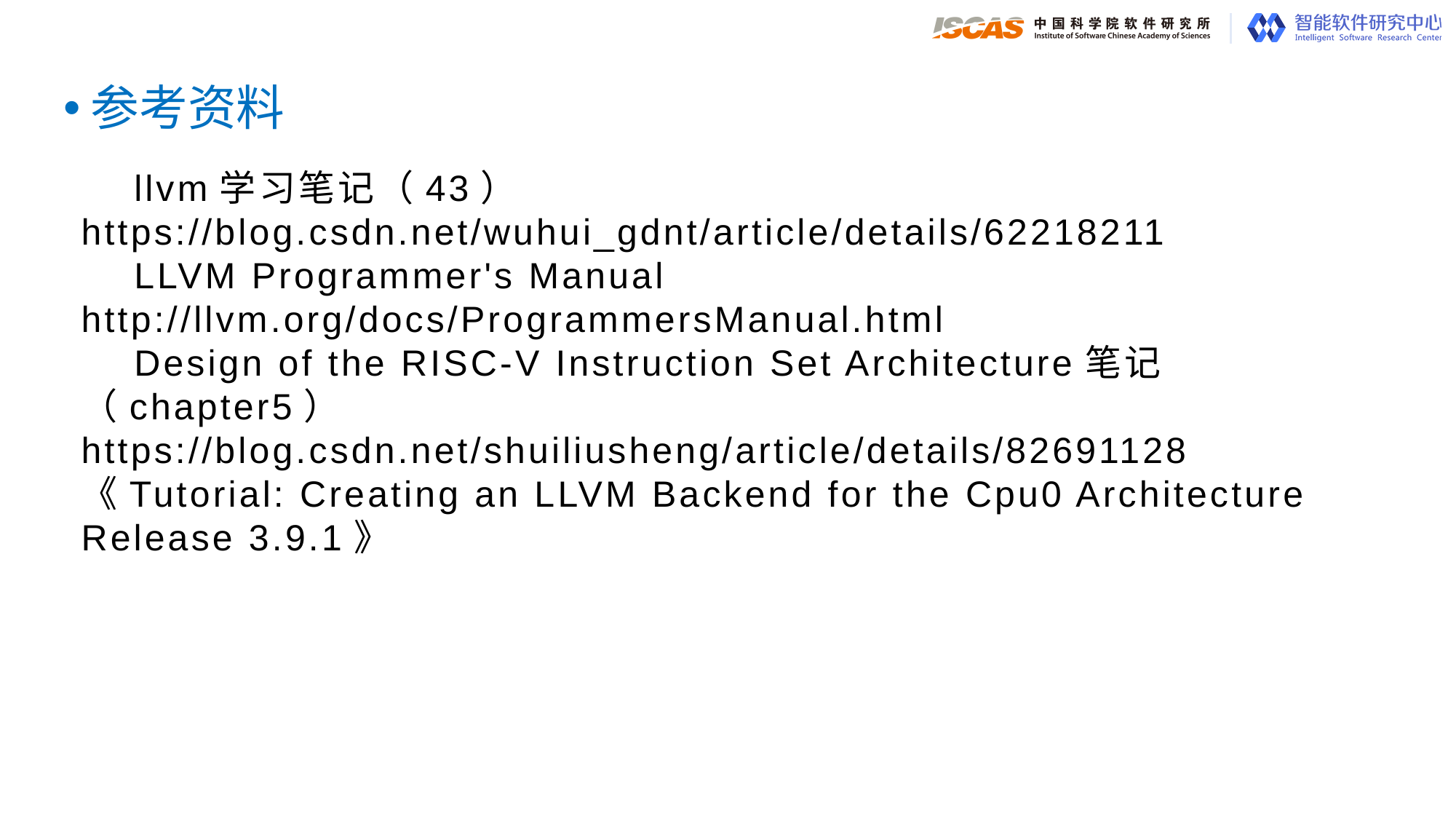

参考资料
    llvm学习笔记（43）
https://blog.csdn.net/wuhui_gdnt/article/details/62218211
    LLVM Programmer's Manual
http://llvm.org/docs/ProgrammersManual.html
    Design of the RISC-V Instruction Set Architecture笔记（chapter5）
https://blog.csdn.net/shuiliusheng/article/details/82691128
《Tutorial: Creating an LLVM Backend for the Cpu0 Architecture Release 3.9.1》